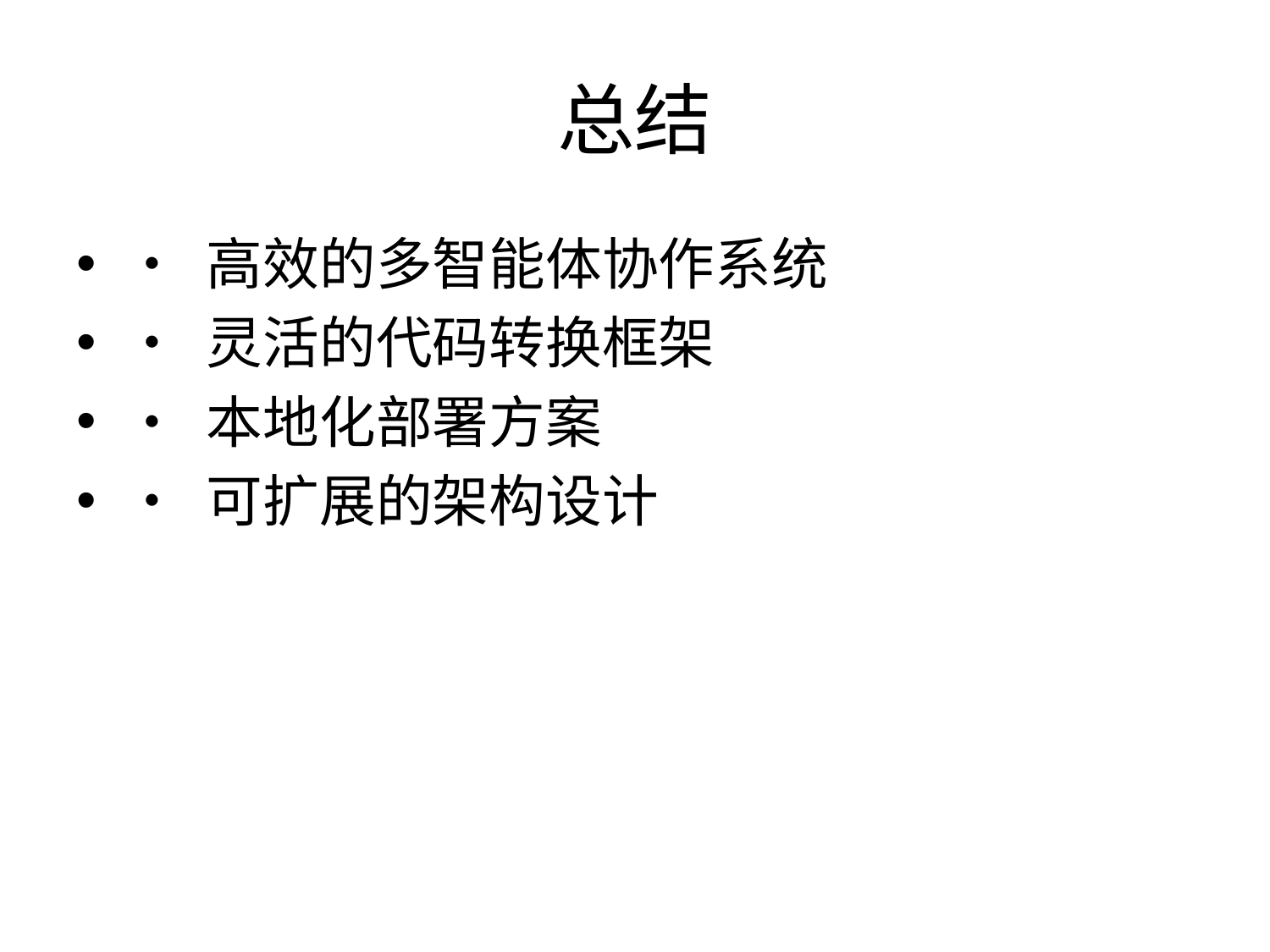

# 总结
• 高效的多智能体协作系统
• 灵活的代码转换框架
• 本地化部署方案
• 可扩展的架构设计